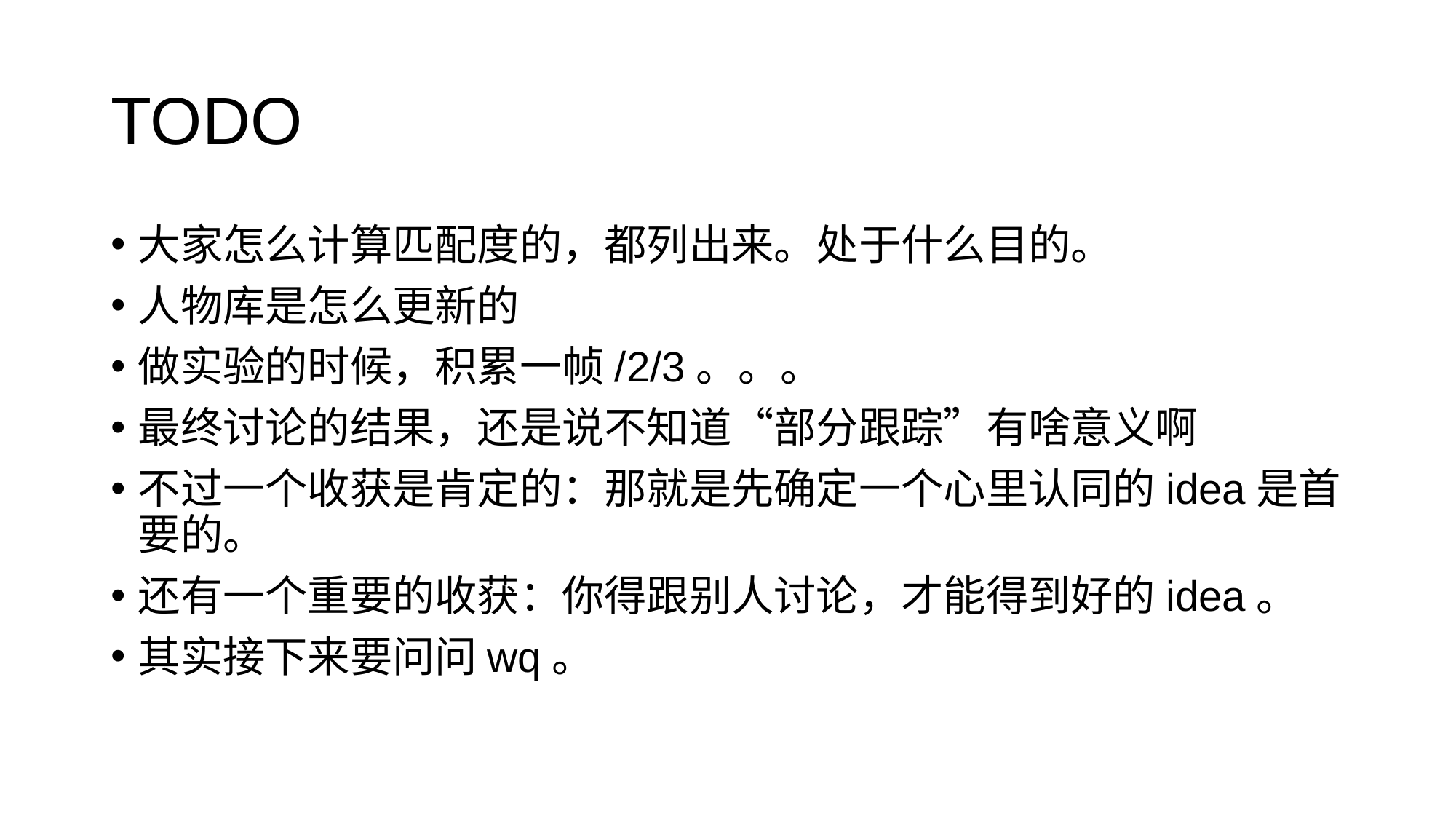

# TODO
大家怎么计算匹配度的，都列出来。处于什么目的。
人物库是怎么更新的
做实验的时候，积累一帧/2/3。。。
最终讨论的结果，还是说不知道“部分跟踪”有啥意义啊
不过一个收获是肯定的：那就是先确定一个心里认同的idea是首要的。
还有一个重要的收获：你得跟别人讨论，才能得到好的idea。
其实接下来要问问wq。